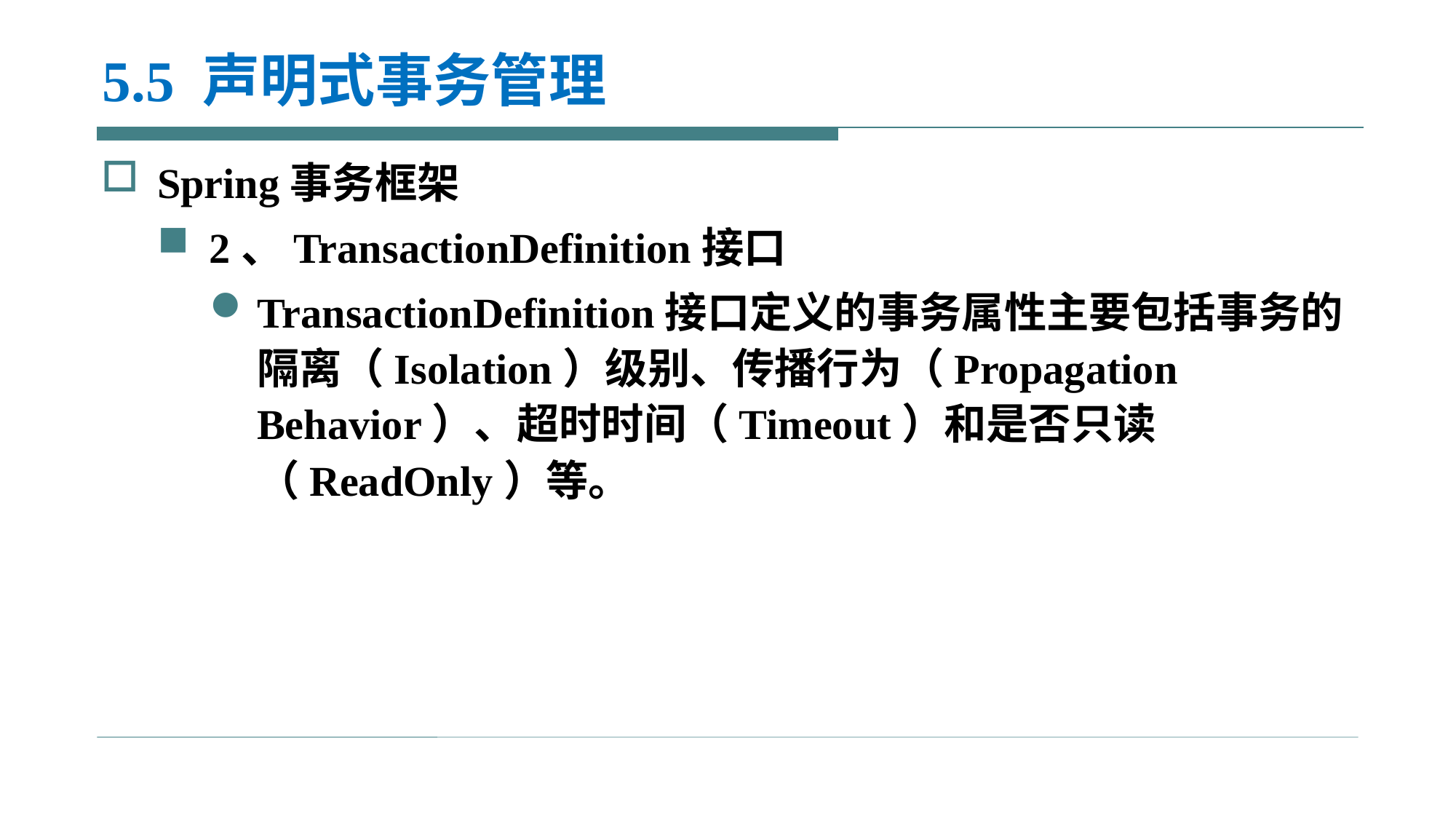

# 5.5 声明式事务管理
Spring事务框架
2、TransactionDefinition接口
TransactionDefinition接口定义的事务属性主要包括事务的隔离（Isolation）级别、传播行为（Propagation Behavior）、超时时间（Timeout）和是否只读（ReadOnly）等。
23